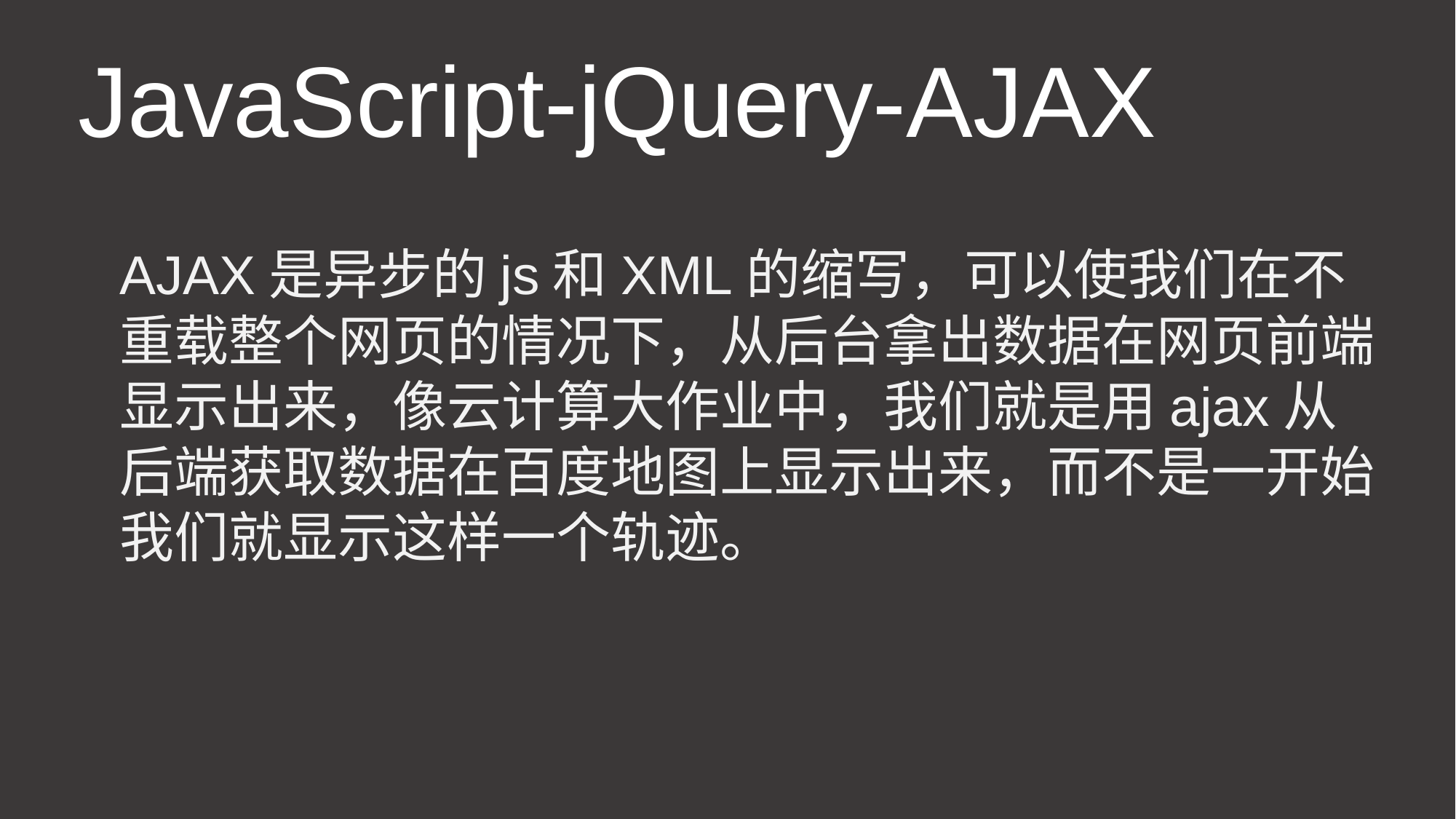

JavaScript-jQuery-AJAX
AJAX是异步的js和XML的缩写，可以使我们在不重载整个网页的情况下，从后台拿出数据在网页前端显示出来，像云计算大作业中，我们就是用ajax从后端获取数据在百度地图上显示出来，而不是一开始我们就显示这样一个轨迹。